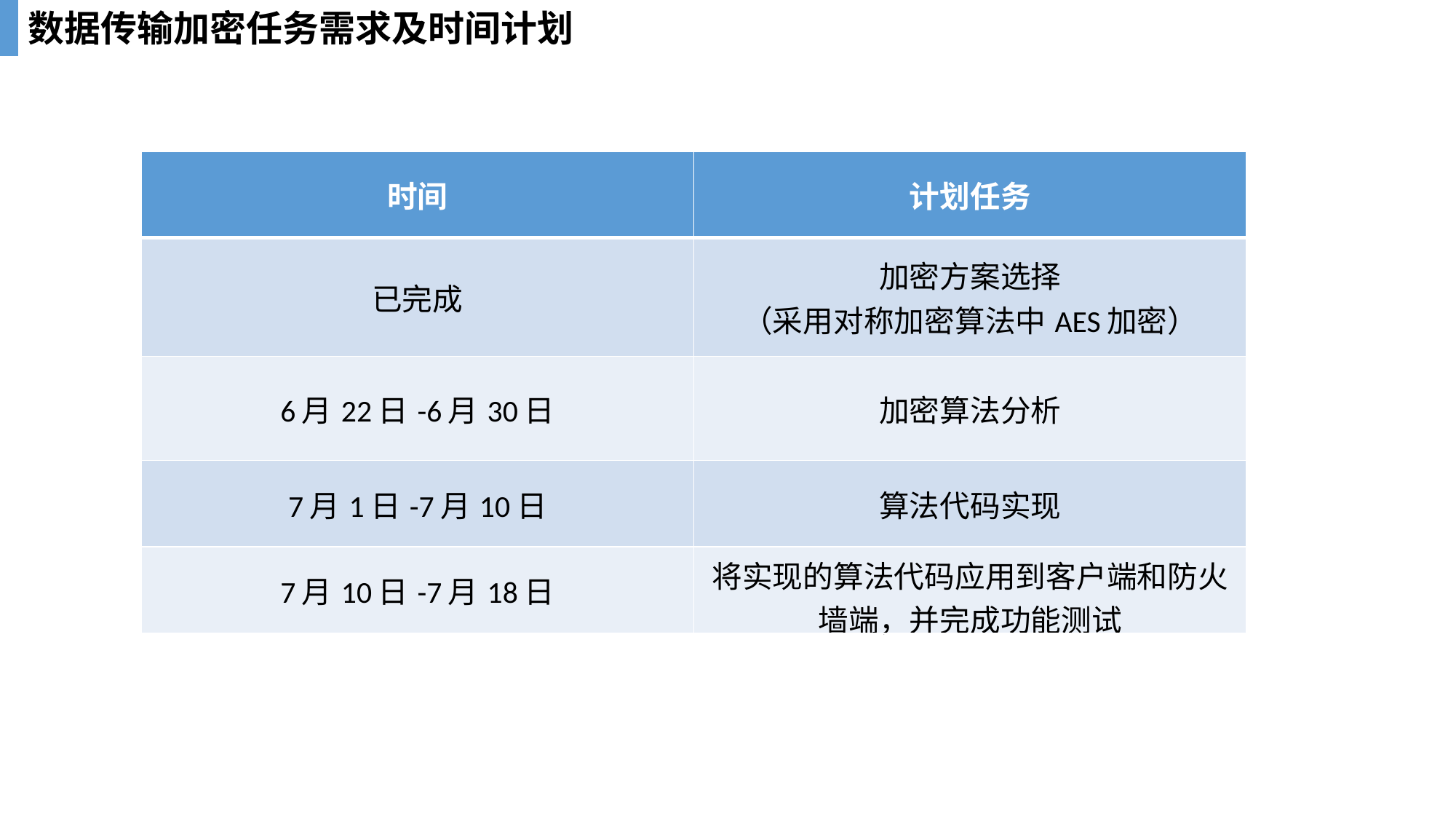

数据传输加密任务需求及时间计划
| 时间 | 计划任务 |
| --- | --- |
| 已完成 | 加密方案选择 （采用对称加密算法中AES加密） |
| 6月22日-6月30日 | 加密算法分析 |
| 7月1日-7月10日 | 算法代码实现 |
| 7月10日-7月18日 | 将实现的算法代码应用到客户端和防火墙端，并完成功能测试 |